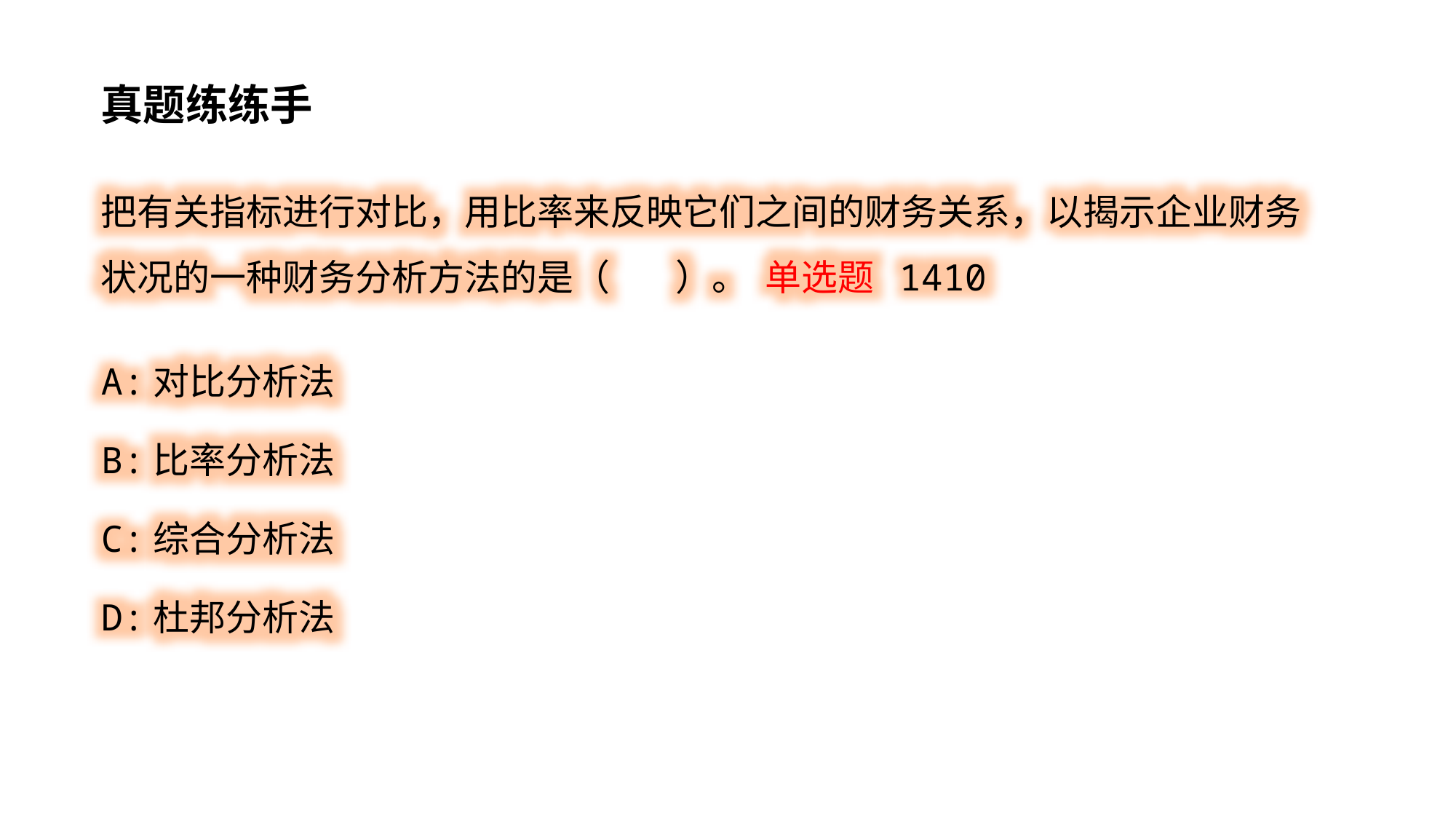

真题练练手
把有关指标进行对比，用比率来反映它们之间的财务关系，以揭示企业财务状况的一种财务分析方法的是（        ）。  单选题  1410

A:对比分析法

B:比率分析法

C:综合分析法

D:杜邦分析法